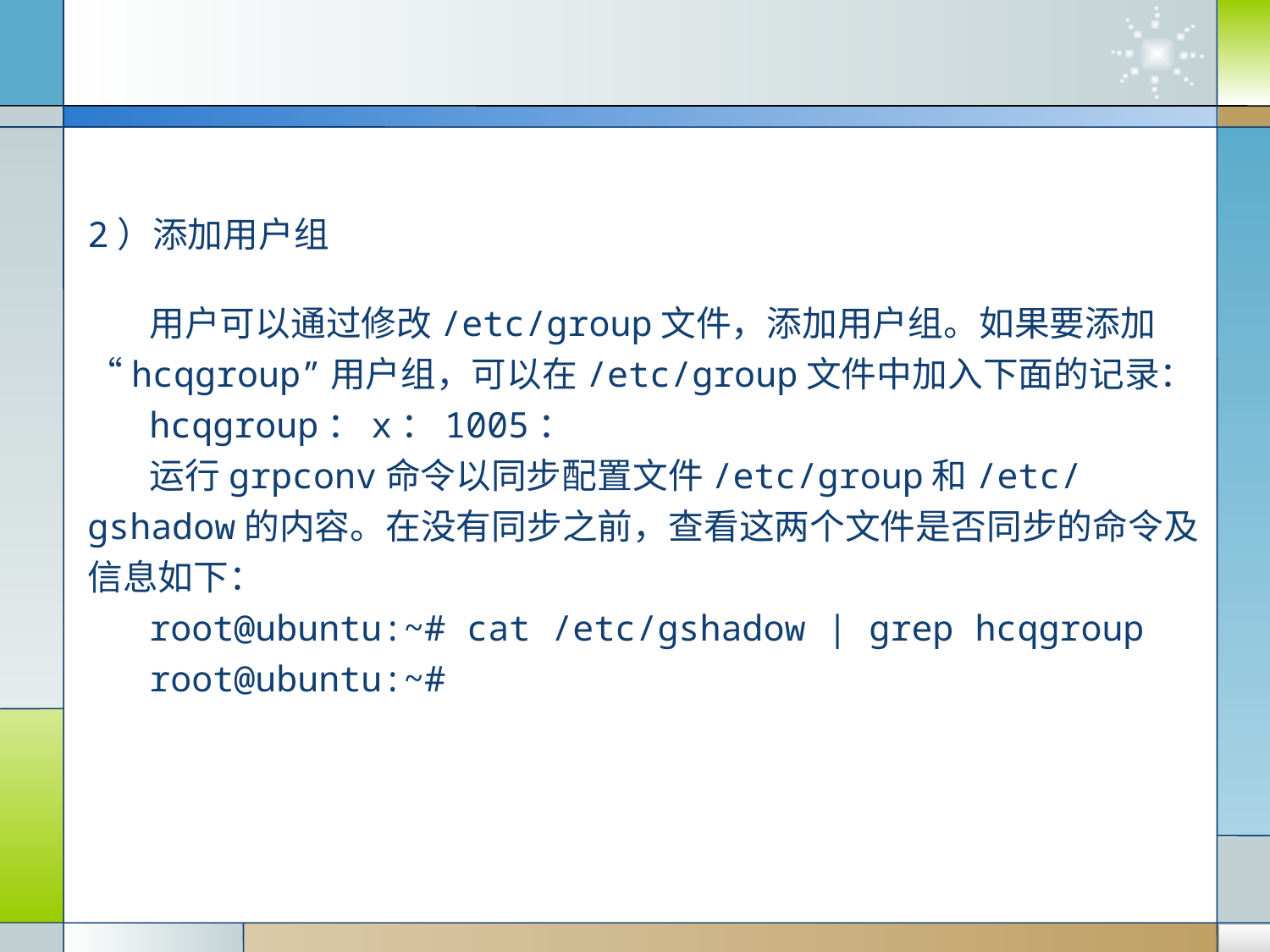

2）添加用户组

用户可以通过修改/etc/group文件，添加用户组。如果要添加“hcqgroup”用户组，可以在/etc/group文件中加入下面的记录：
hcqgroup：x：1005：
运行grpconv命令以同步配置文件/etc/group和/etc/gshadow的内容。在没有同步之前，查看这两个文件是否同步的命令及信息如下：
root@ubuntu:~# cat /etc/gshadow | grep hcqgroup
root@ubuntu:~#